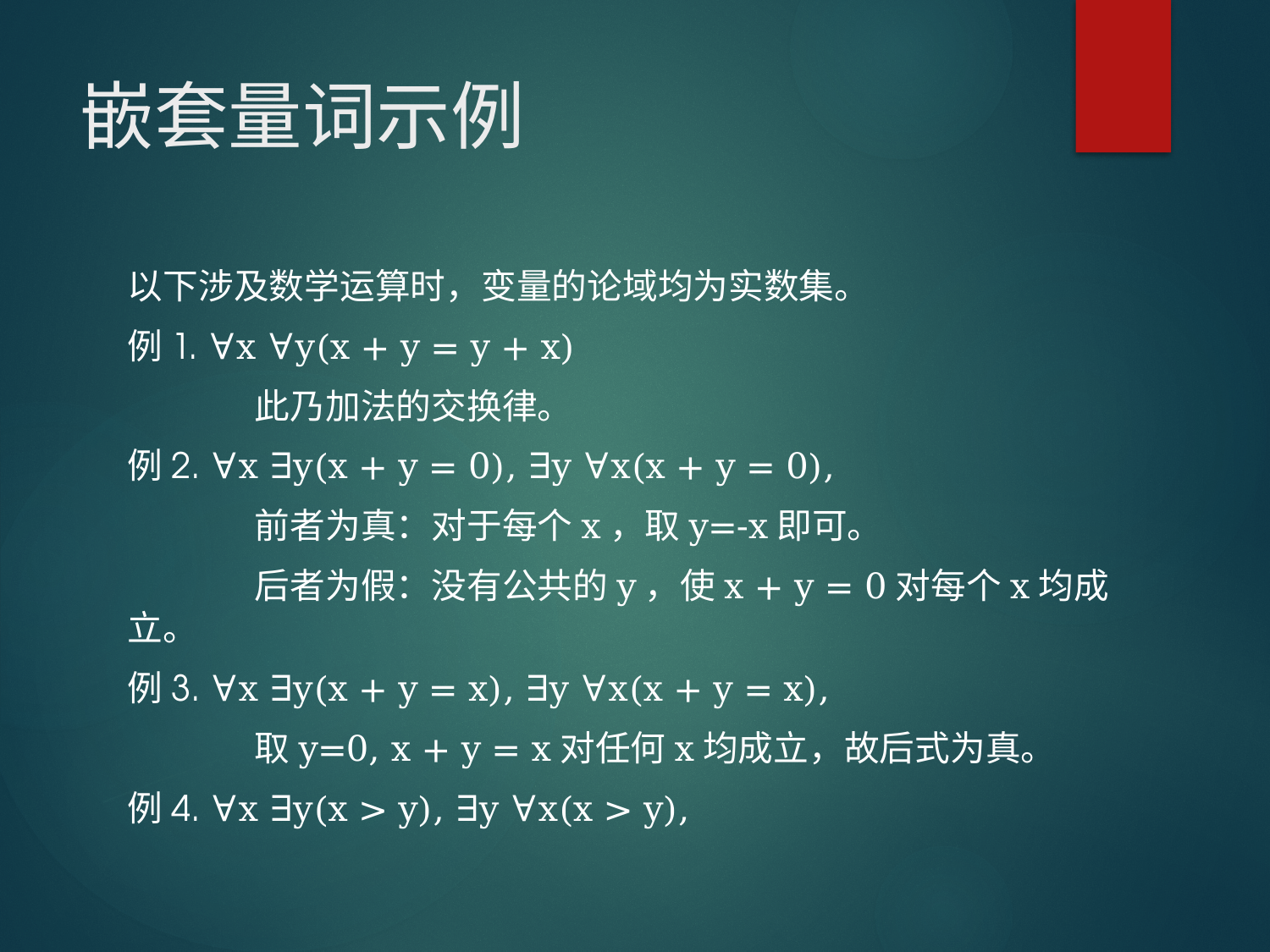

# 嵌套量词示例
以下涉及数学运算时，变量的论域均为实数集。
例1. ∀x ∀y(x + y = y + x)
	此乃加法的交换律。
例2. ∀x ∃y(x + y = 0), ∃y ∀x(x + y = 0),
	前者为真：对于每个x，取y=-x即可。
	后者为假：没有公共的y，使x + y = 0对每个x均成立。
例3. ∀x ∃y(x + y = x), ∃y ∀x(x + y = x),
	取y=0, x + y = x对任何x均成立，故后式为真。
例4. ∀x ∃y(x > y), ∃y ∀x(x > y),